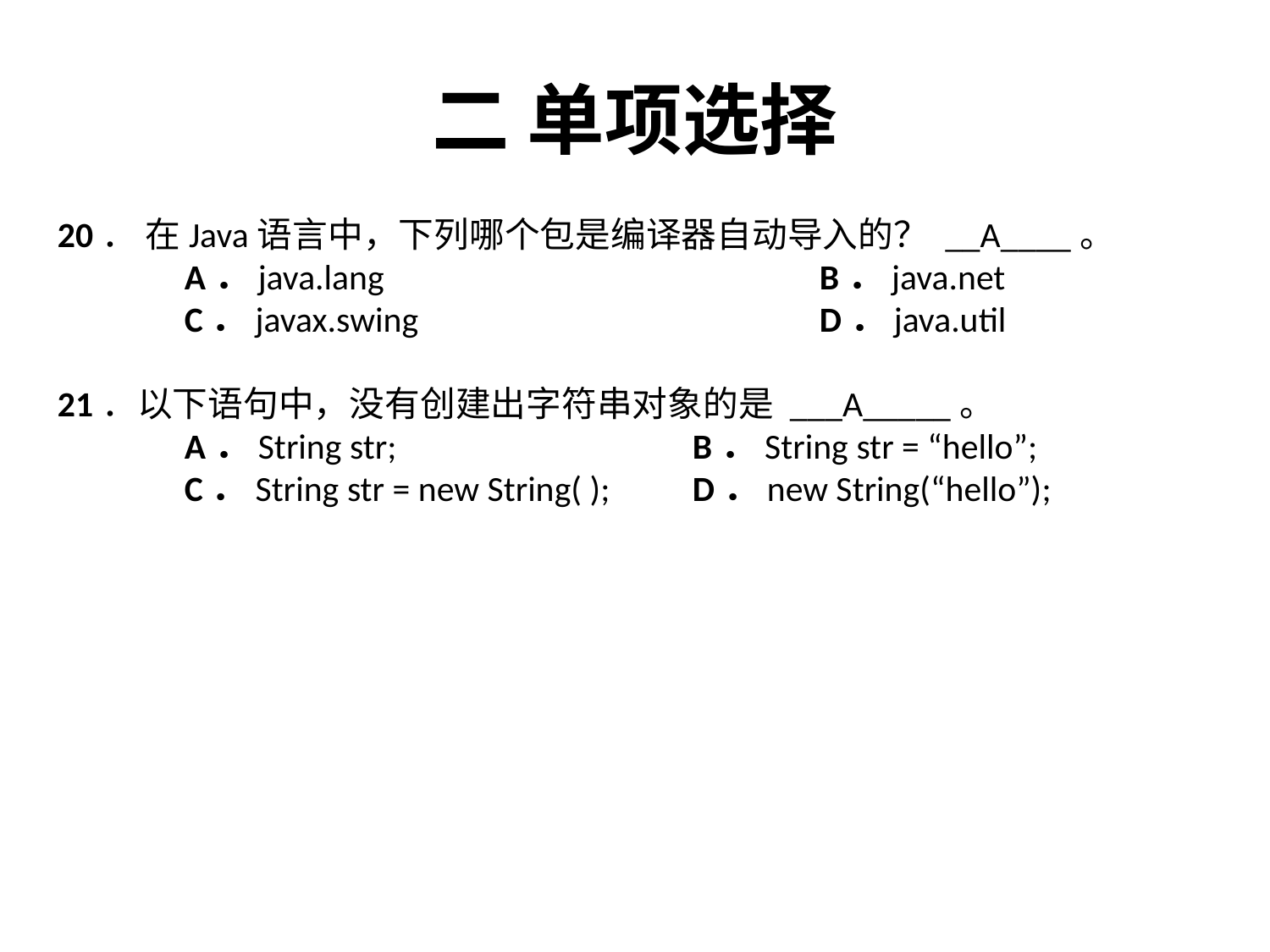

# 二 单项选择
20． 在Java语言中，下列哪个包是编译器自动导入的？ __A____。
	A．java.lang    				B．java.net
	C．javax.swing  				D．java.util

21．以下语句中，没有创建出字符串对象的是 ___A_____。
	A．String str;                 		B．String str = “hello”;
	C．String str = new String( );    	D．new String(“hello”);